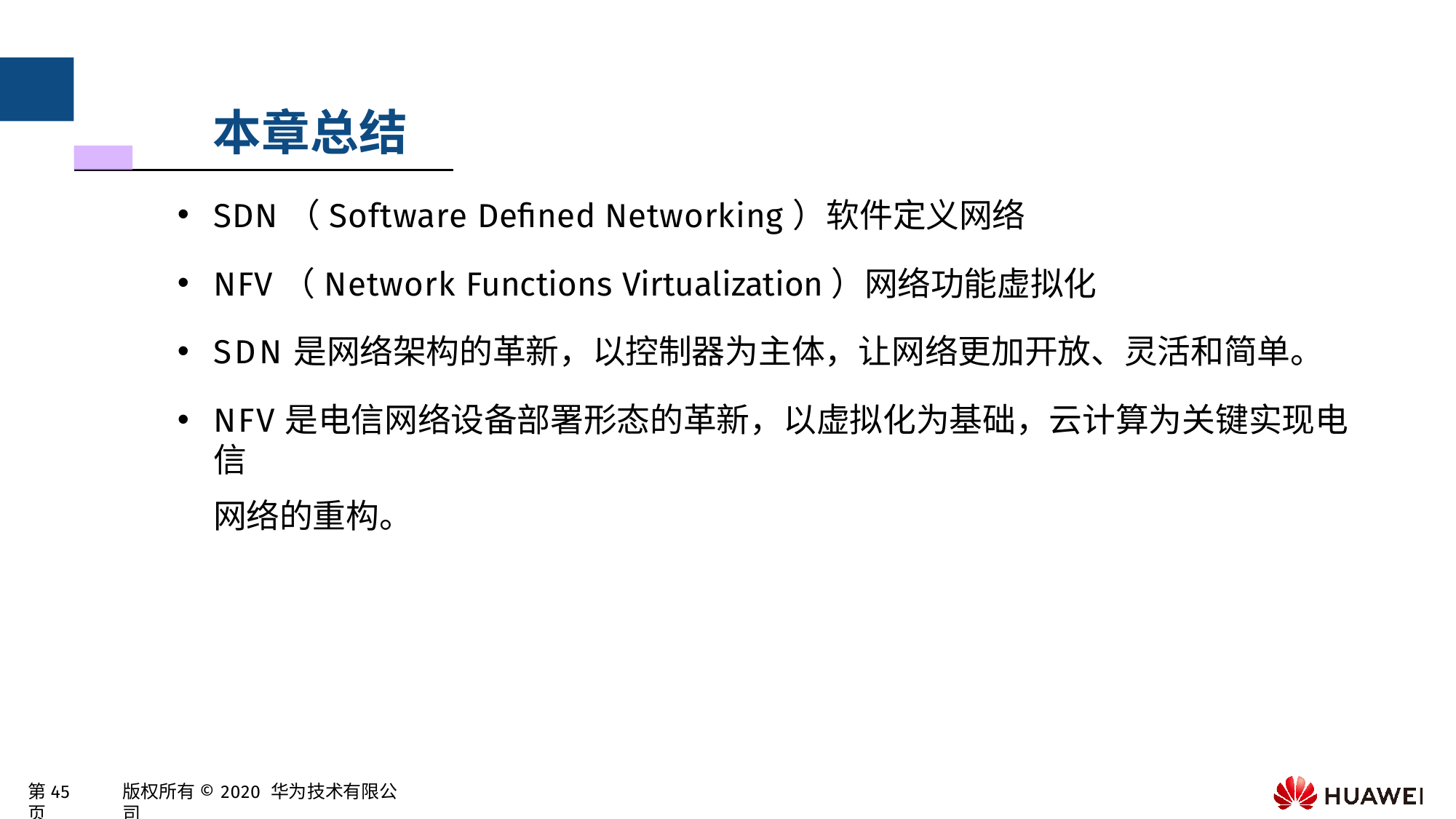

# 本章总结

SDN（Software Defined Networking）软件定义网络
NFV（Network Functions Virtualization）网络功能虚拟化
SDN是网络架构的革新，以控制器为主体，让网络更加开放、灵活和简单。
NFV是电信网络设备部署形态的革新，以虚拟化为基础，云计算为关键实现电信
网络的重构。
第45页
版权所有© 2020 华为技术有限公司